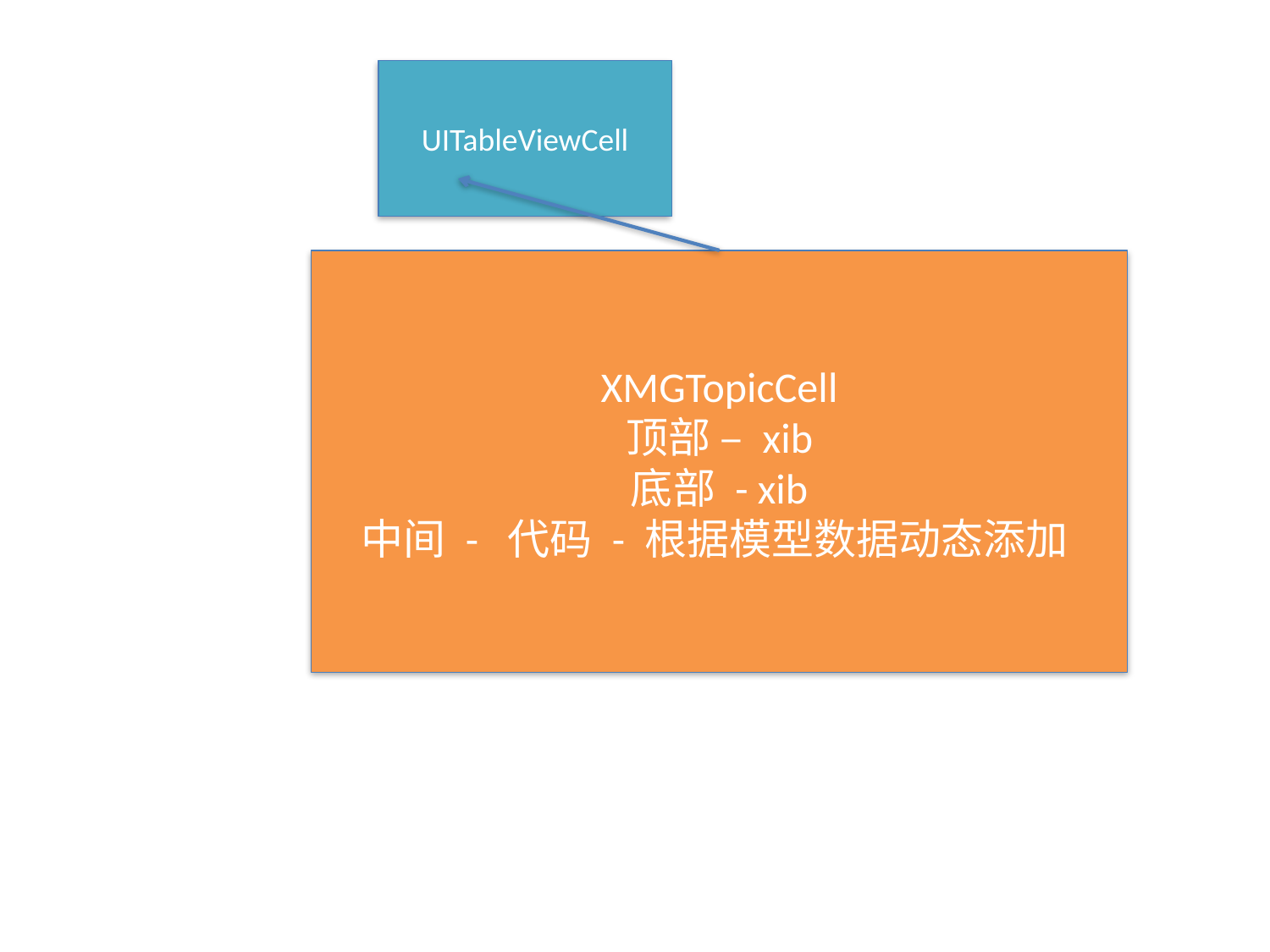

UITableViewCell
XMGTopicCell
顶部 – xib
底部 - xib
中间 -  代码 - 根据模型数据动态添加